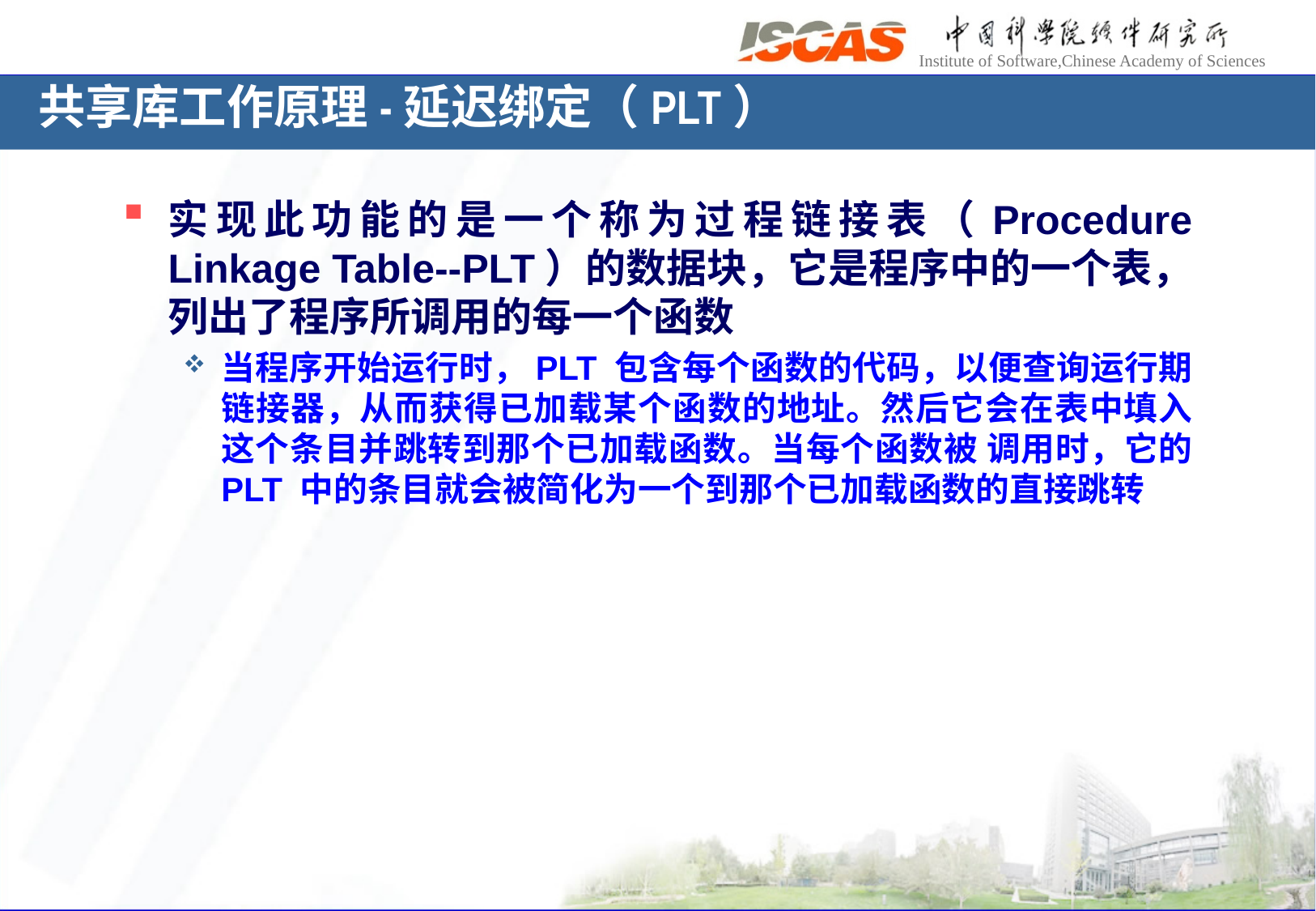

共享库工作原理-延迟绑定（PLT）
实现此功能的是一个称为过程链接表（Procedure Linkage Table--PLT）的数据块，它是程序中的一个表，列出了程序所调用的每一个函数
当程序开始运行时，PLT 包含每个函数的代码，以便查询运行期链接器，从而获得已加载某个函数的地址。然后它会在表中填入这个条目并跳转到那个已加载函数。当每个函数被 调用时，它的 PLT 中的条目就会被简化为一个到那个已加载函数的直接跳转